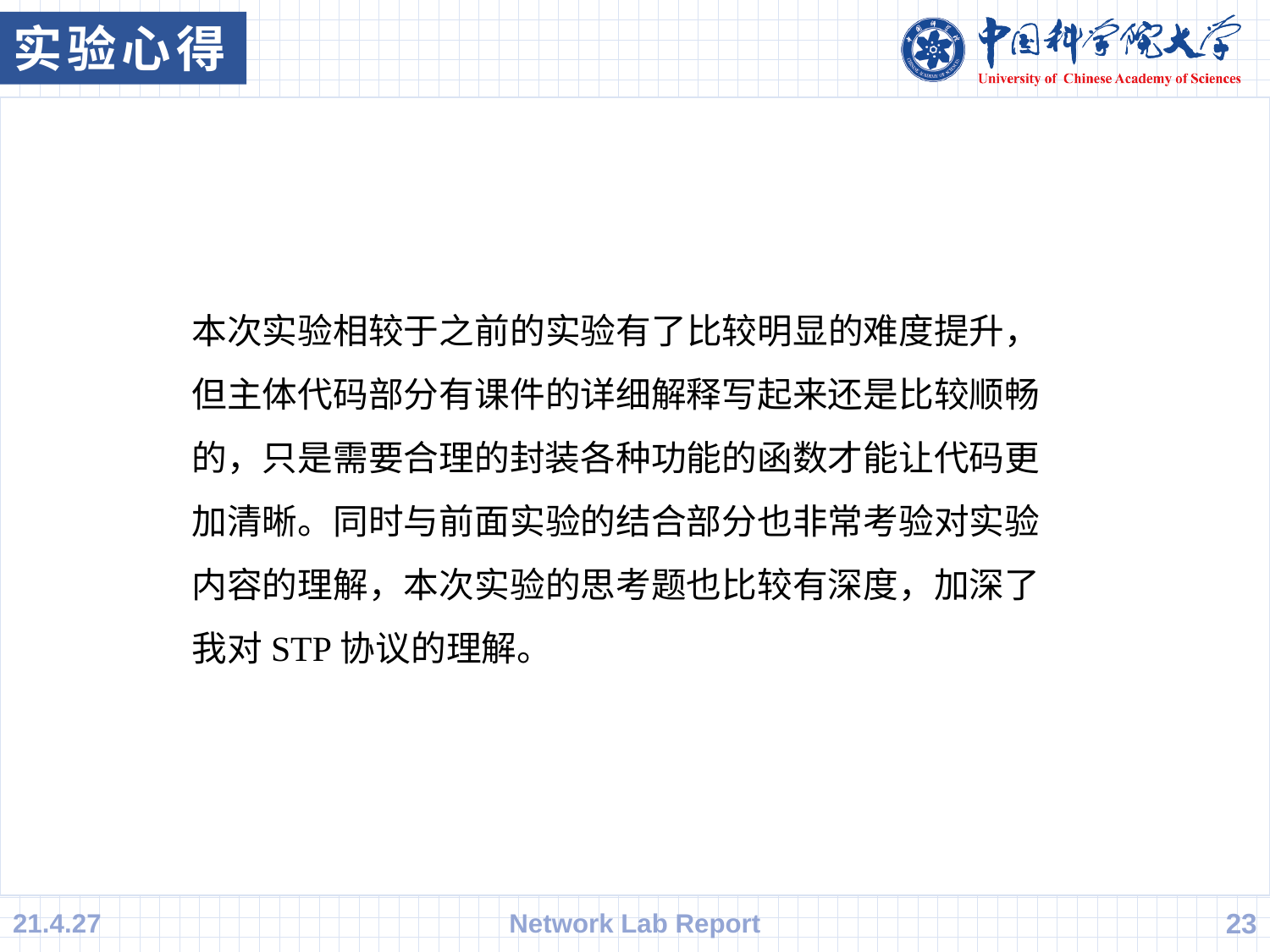

实验心得
本次实验相较于之前的实验有了比较明显的难度提升，但主体代码部分有课件的详细解释写起来还是比较顺畅的，只是需要合理的封装各种功能的函数才能让代码更加清晰。同时与前面实验的结合部分也非常考验对实验内容的理解，本次实验的思考题也比较有深度，加深了我对STP协议的理解。
21.4.27
Network Lab Report
23